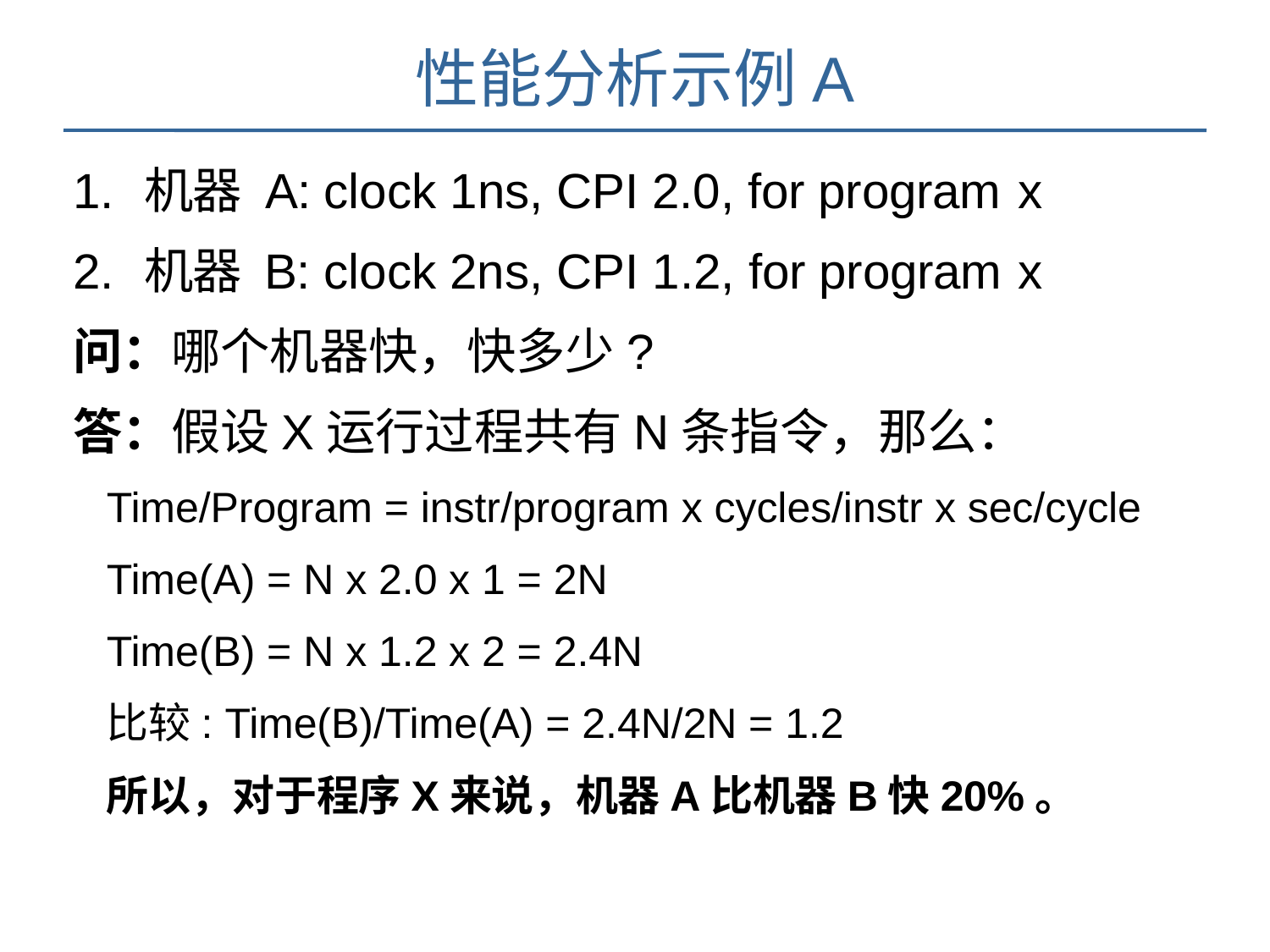

# 性能分析示例A
机器 A: clock 1ns, CPI 2.0, for program x
机器 B: clock 2ns, CPI 1.2, for program x
问：哪个机器快，快多少?
答：假设X运行过程共有N条指令，那么：
Time/Program = instr/program x cycles/instr x sec/cycle
Time(A) = N x 2.0 x 1 = 2N
Time(B) = N x 1.2 x 2 = 2.4N
比较: Time(B)/Time(A) = 2.4N/2N = 1.2
所以，对于程序X来说，机器A比机器B快20%。